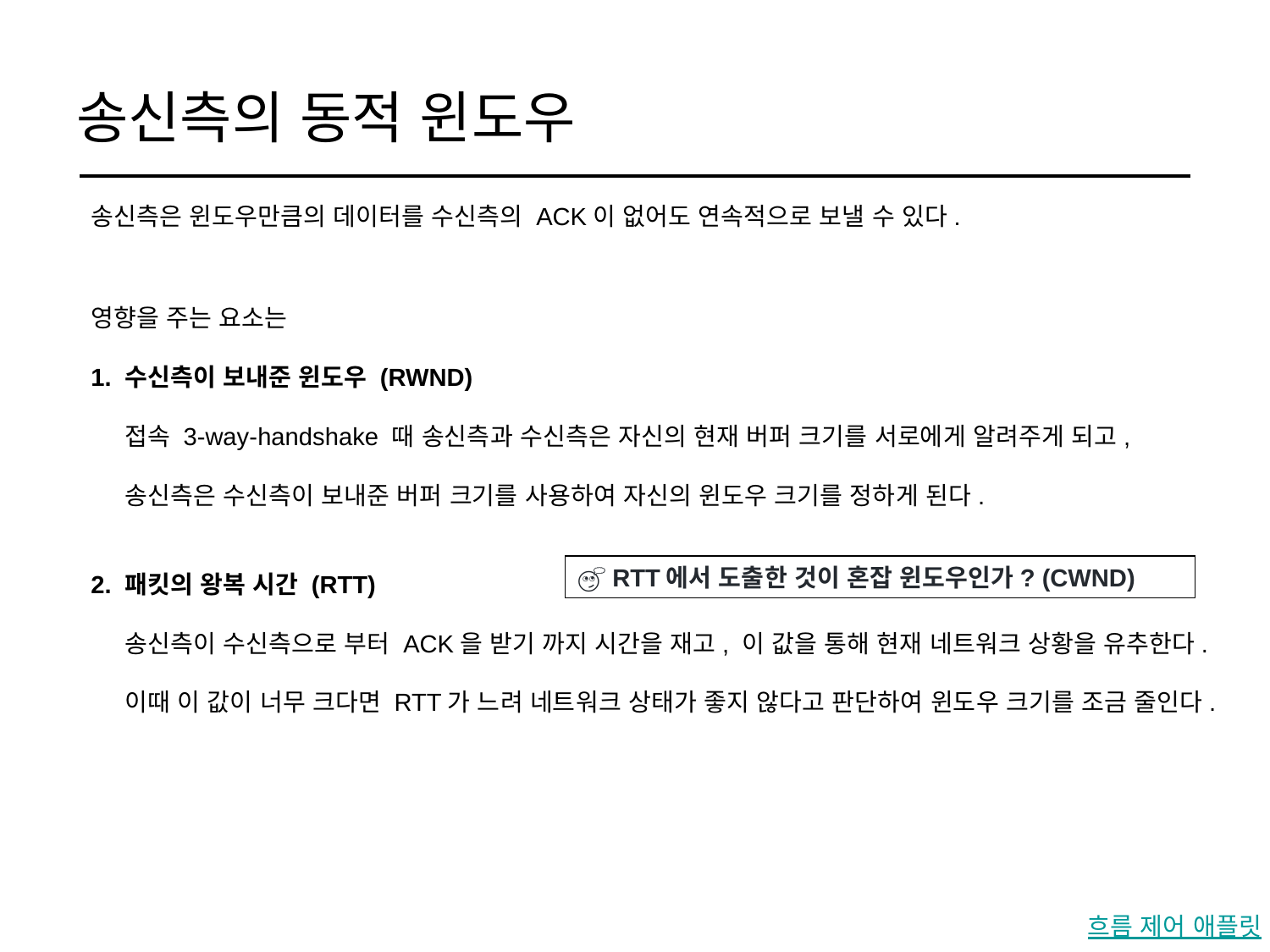

# 송신측의 동적 윈도우
송신측은 윈도우만큼의 데이터를 수신측의 ACK이 없어도 연속적으로 보낼 수 있다.
영향을 주는 요소는
1. 수신측이 보내준 윈도우 (RWND)

    접속 3-way-handshake 때 송신측과 수신측은 자신의 현재 버퍼 크기를 서로에게 알려주게 되고,

    송신측은 수신측이 보내준 버퍼 크기를 사용하여 자신의 윈도우 크기를 정하게 된다.

2. 패킷의 왕복 시간 (RTT)

    송신측이 수신측으로 부터 ACK을 받기 까지 시간을 재고, 이 값을 통해 현재 네트워크 상황을 유추한다.

    이때 이 값이 너무 크다면 RTT가 느려 네트워크 상태가 좋지 않다고 판단하여 윈도우 크기를 조금 줄인다.
🤔 RTT에서 도출한 것이 혼잡 윈도우인가? (CWND)
흐름 제어 애플릿